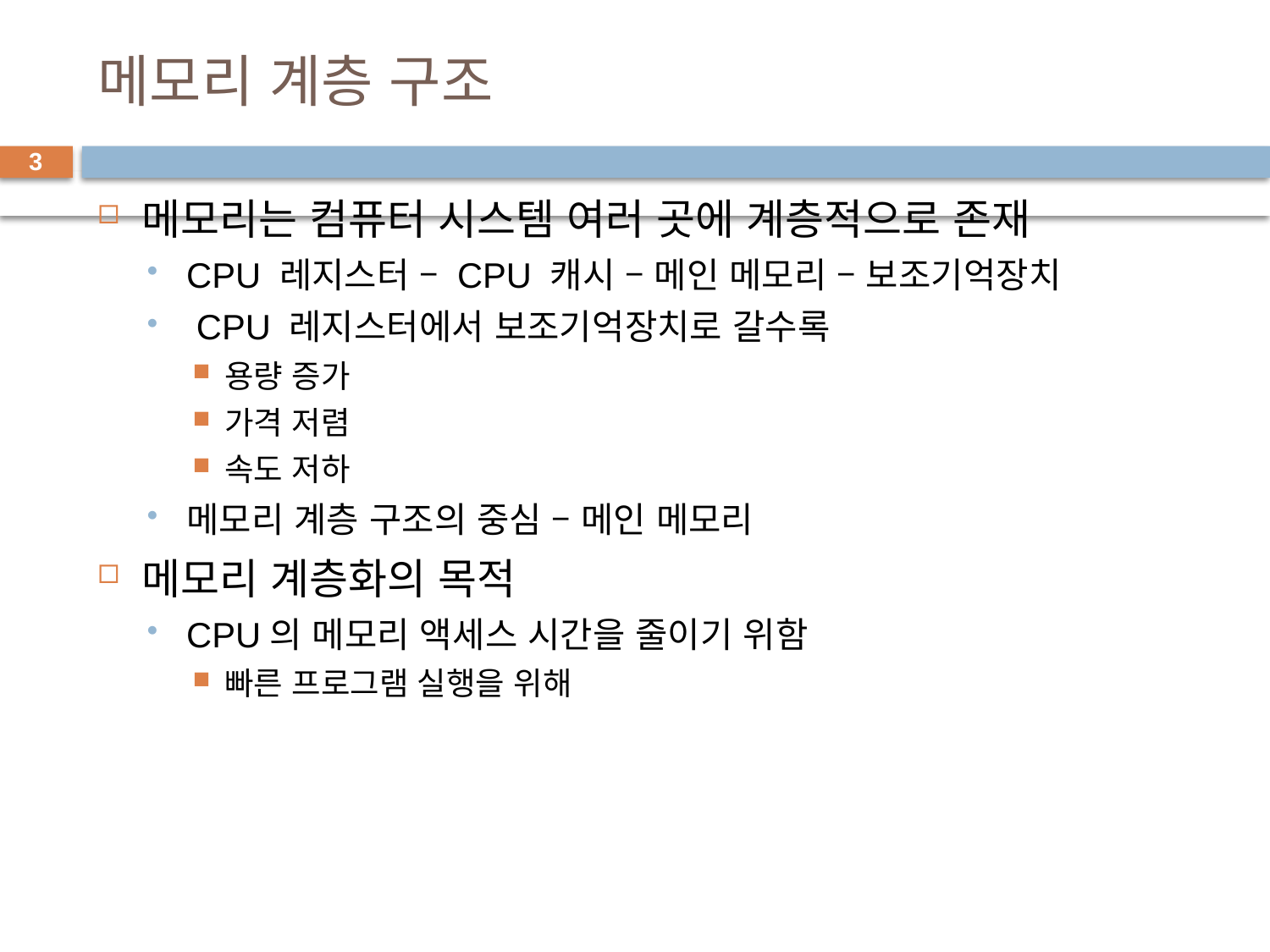

# 메모리 계층 구조
3
메모리는 컴퓨터 시스템 여러 곳에 계층적으로 존재
CPU 레지스터 – CPU 캐시 – 메인 메모리 – 보조기억장치
 CPU 레지스터에서 보조기억장치로 갈수록
용량 증가
가격 저렴
속도 저하
메모리 계층 구조의 중심 – 메인 메모리
메모리 계층화의 목적
CPU의 메모리 액세스 시간을 줄이기 위함
빠른 프로그램 실행을 위해